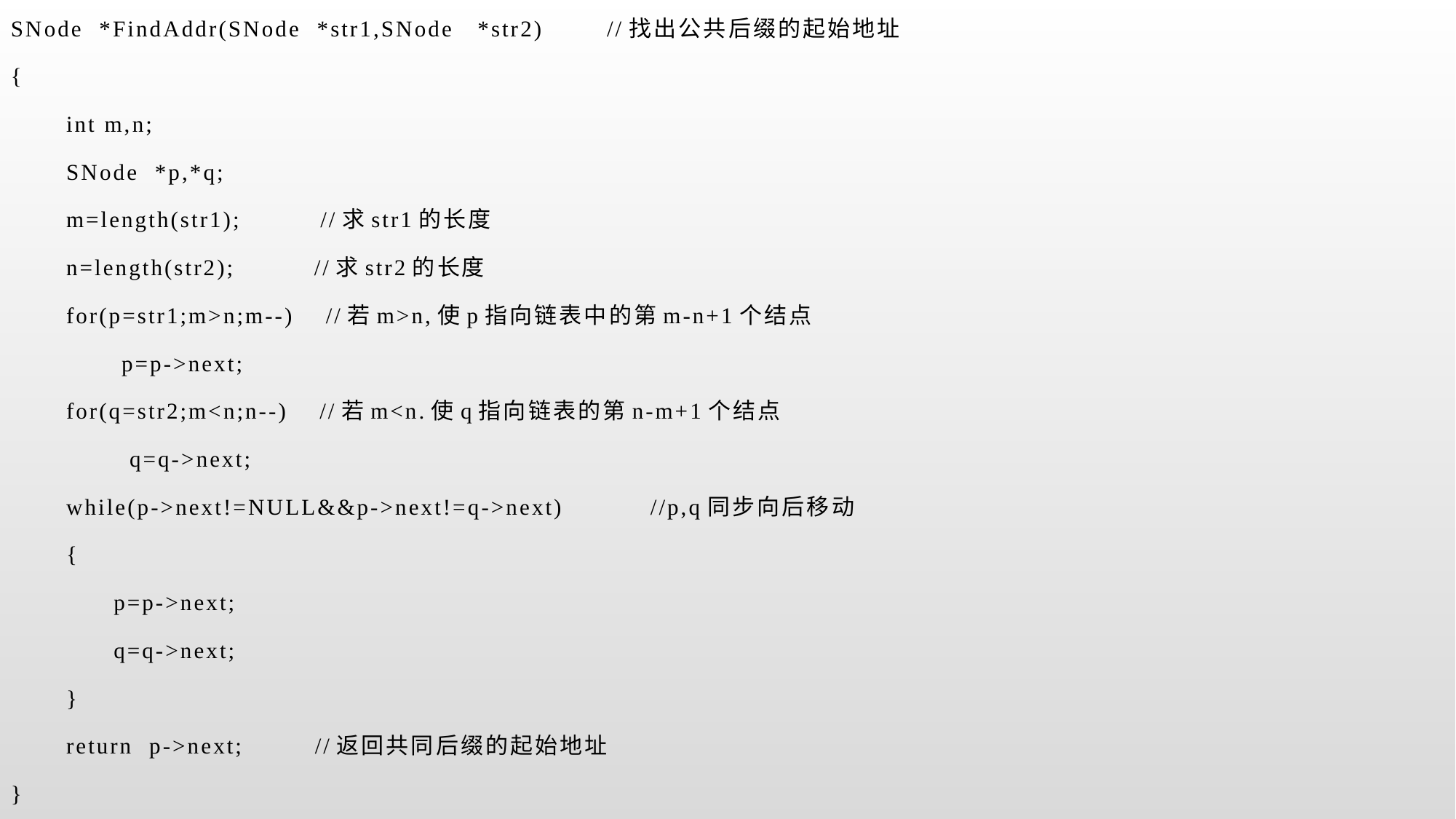

SNode  *FindAddr(SNode  *str1,SNode   *str2)        //找出公共后缀的起始地址
{
       int m,n;
       SNode  *p,*q;
       m=length(str1);          //求str1的长度
       n=length(str2);          //求str2的长度
       for(p=str1;m>n;m--)    //若m>n,使p指向链表中的第m-n+1个结点
              p=p->next;
       for(q=str2;m<n;n--)    //若m<n.使q指向链表的第n-m+1个结点
               q=q->next;
       while(p->next!=NULL&&p->next!=q->next)           //p,q同步向后移动
       {
             p=p->next;
             q=q->next;
       }
       return  p->next;         //返回共同后缀的起始地址
}